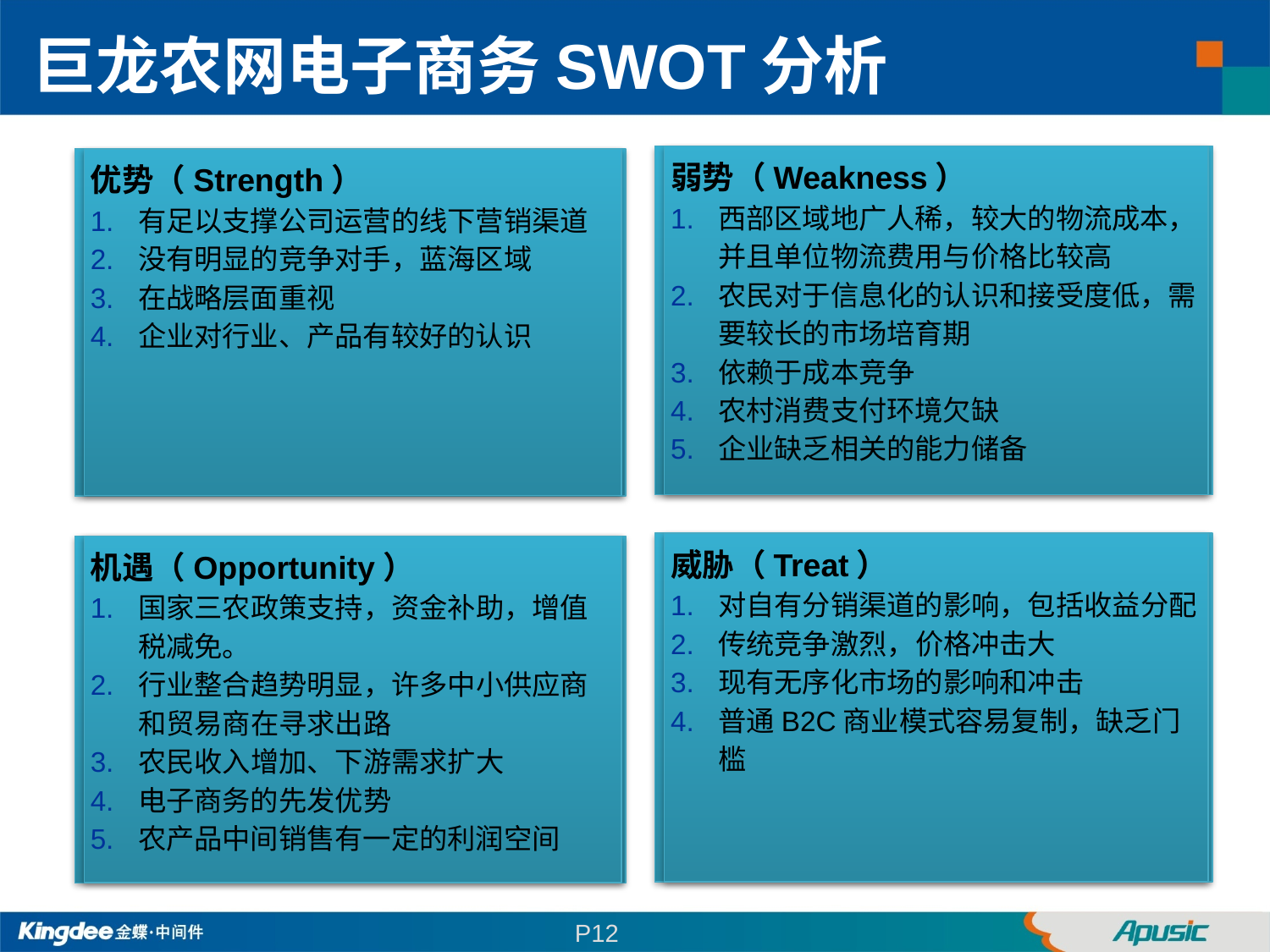

巨龙农网电子商务SWOT分析

弱势（Weakness）
西部区域地广人稀，较大的物流成本，并且单位物流费用与价格比较高
农民对于信息化的认识和接受度低，需要较长的市场培育期
依赖于成本竞争
农村消费支付环境欠缺
企业缺乏相关的能力储备

优势（Strength）
有足以支撑公司运营的线下营销渠道
没有明显的竞争对手，蓝海区域
在战略层面重视
企业对行业、产品有较好的认识

威胁（Treat）
对自有分销渠道的影响，包括收益分配
传统竞争激烈，价格冲击大
现有无序化市场的影响和冲击
普通B2C商业模式容易复制，缺乏门槛

机遇（Opportunity）
国家三农政策支持，资金补助，增值税减免。
行业整合趋势明显，许多中小供应商和贸易商在寻求出路
农民收入增加、下游需求扩大
电子商务的先发优势
农产品中间销售有一定的利润空间